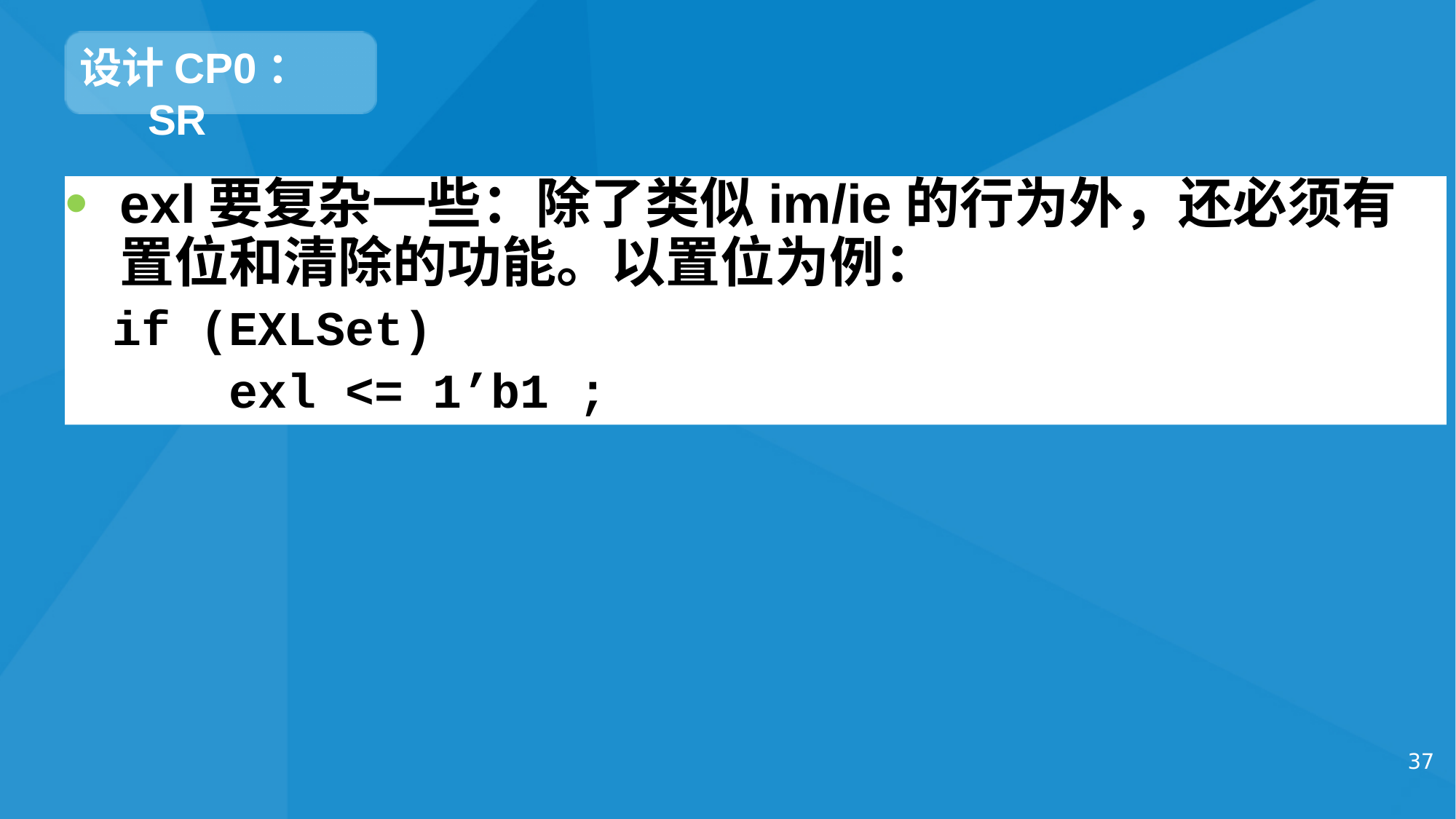

设计CP0：SR
exl要复杂一些：除了类似im/ie的行为外，还必须有置位和清除的功能。以置位为例：
if (EXLSet)
    exl <= 1’b1 ;
37